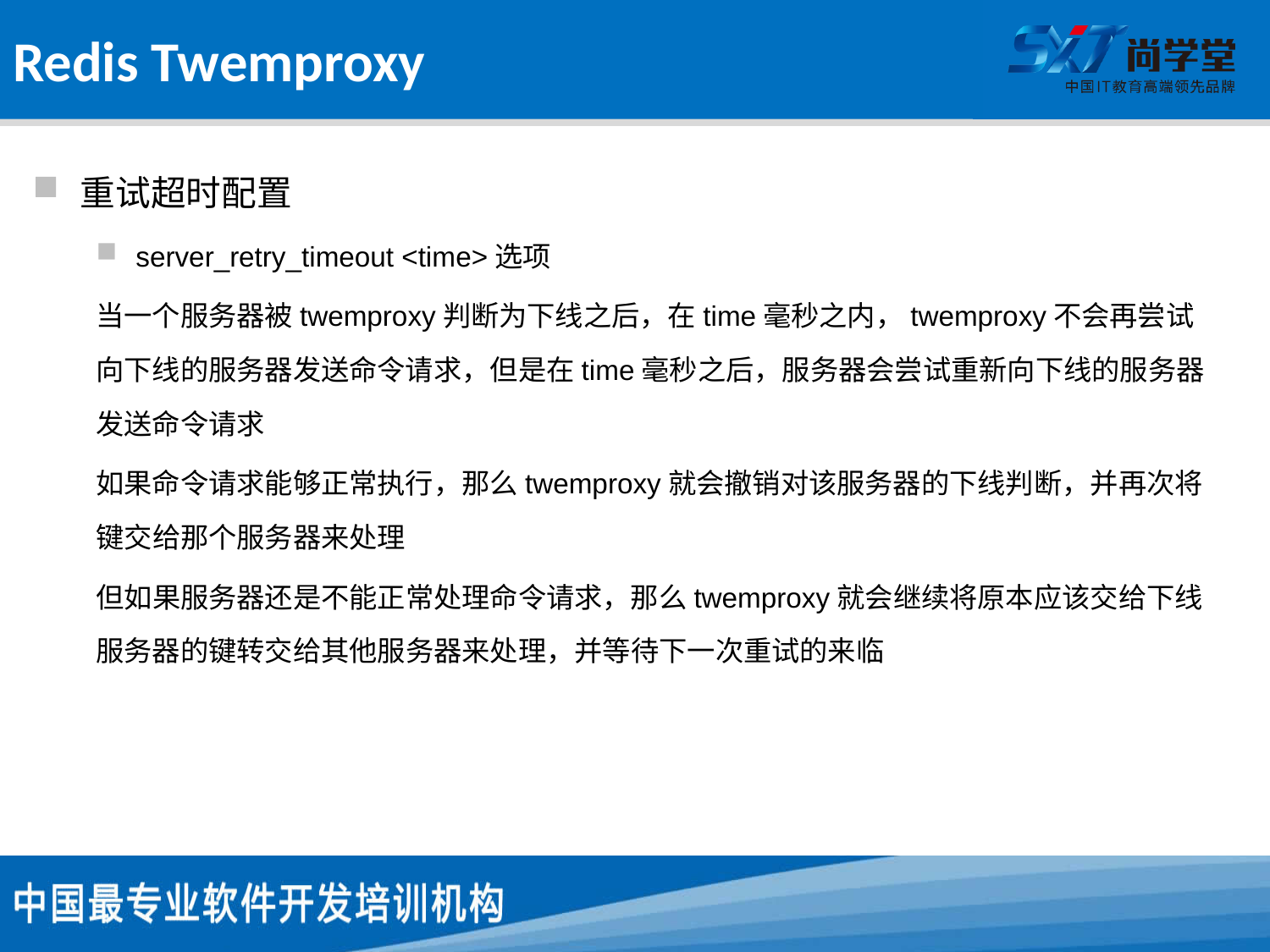

# Redis Twemproxy
重试超时配置
server_retry_timeout <time>选项
当一个服务器被twemproxy判断为下线之后，在time毫秒之内，twemproxy不会再尝试向下线的服务器发送命令请求，但是在time毫秒之后，服务器会尝试重新向下线的服务器发送命令请求
如果命令请求能够正常执行，那么twemproxy就会撤销对该服务器的下线判断，并再次将键交给那个服务器来处理
但如果服务器还是不能正常处理命令请求，那么twemproxy就会继续将原本应该交给下线服务器的键转交给其他服务器来处理，并等待下一次重试的来临